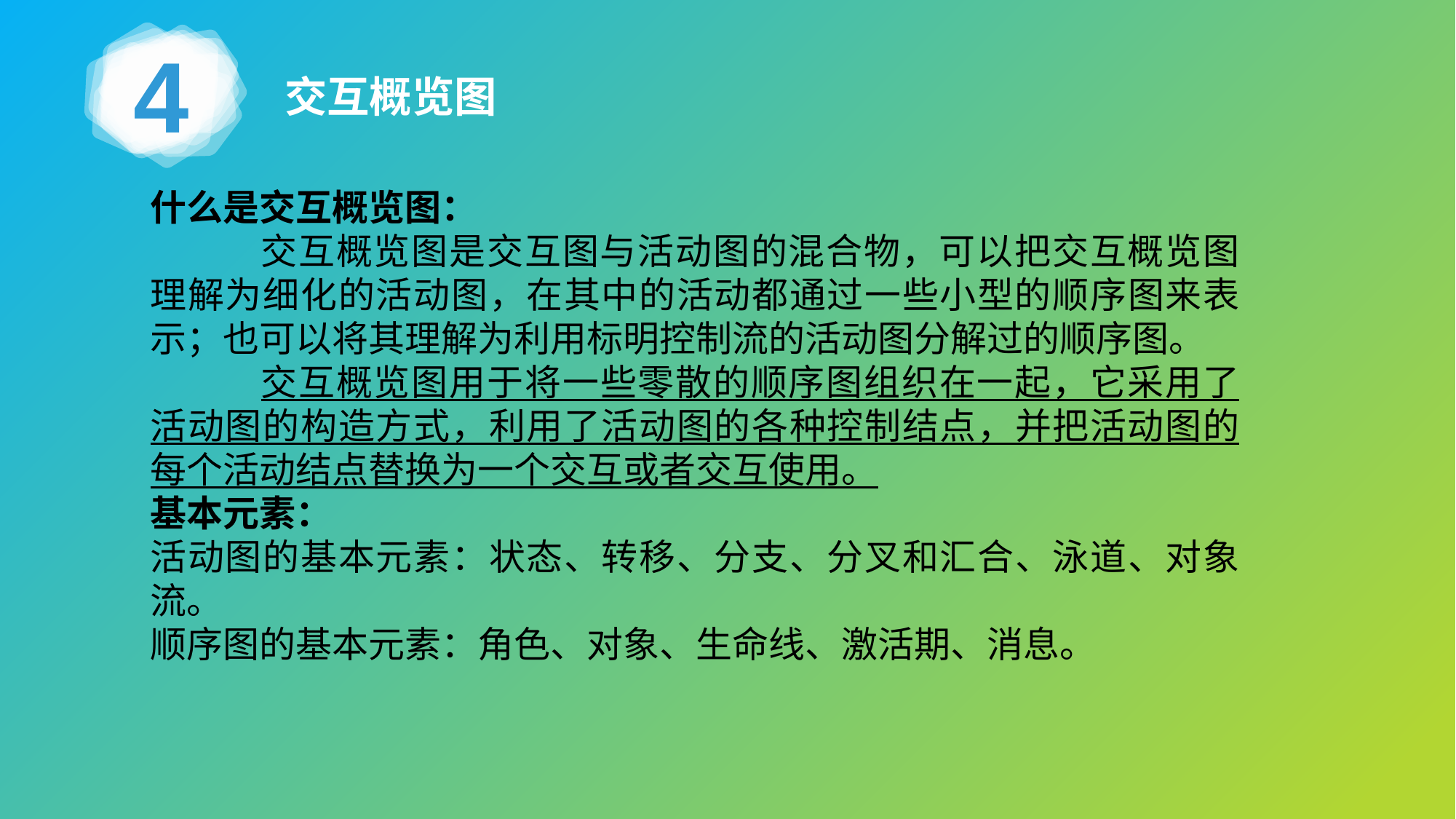

4

交互概览图
什么是交互概览图：
	交互概览图是交互图与活动图的混合物，可以把交互概览图理解为细化的活动图，在其中的活动都通过一些小型的顺序图来表示；也可以将其理解为利用标明控制流的活动图分解过的顺序图。
	交互概览图用于将一些零散的顺序图组织在一起，它采用了活动图的构造方式，利用了活动图的各种控制结点，并把活动图的每个活动结点替换为一个交互或者交互使用。
基本元素：
活动图的基本元素：状态、转移、分支、分叉和汇合、泳道、对象流。
顺序图的基本元素：角色、对象、生命线、激活期、消息。